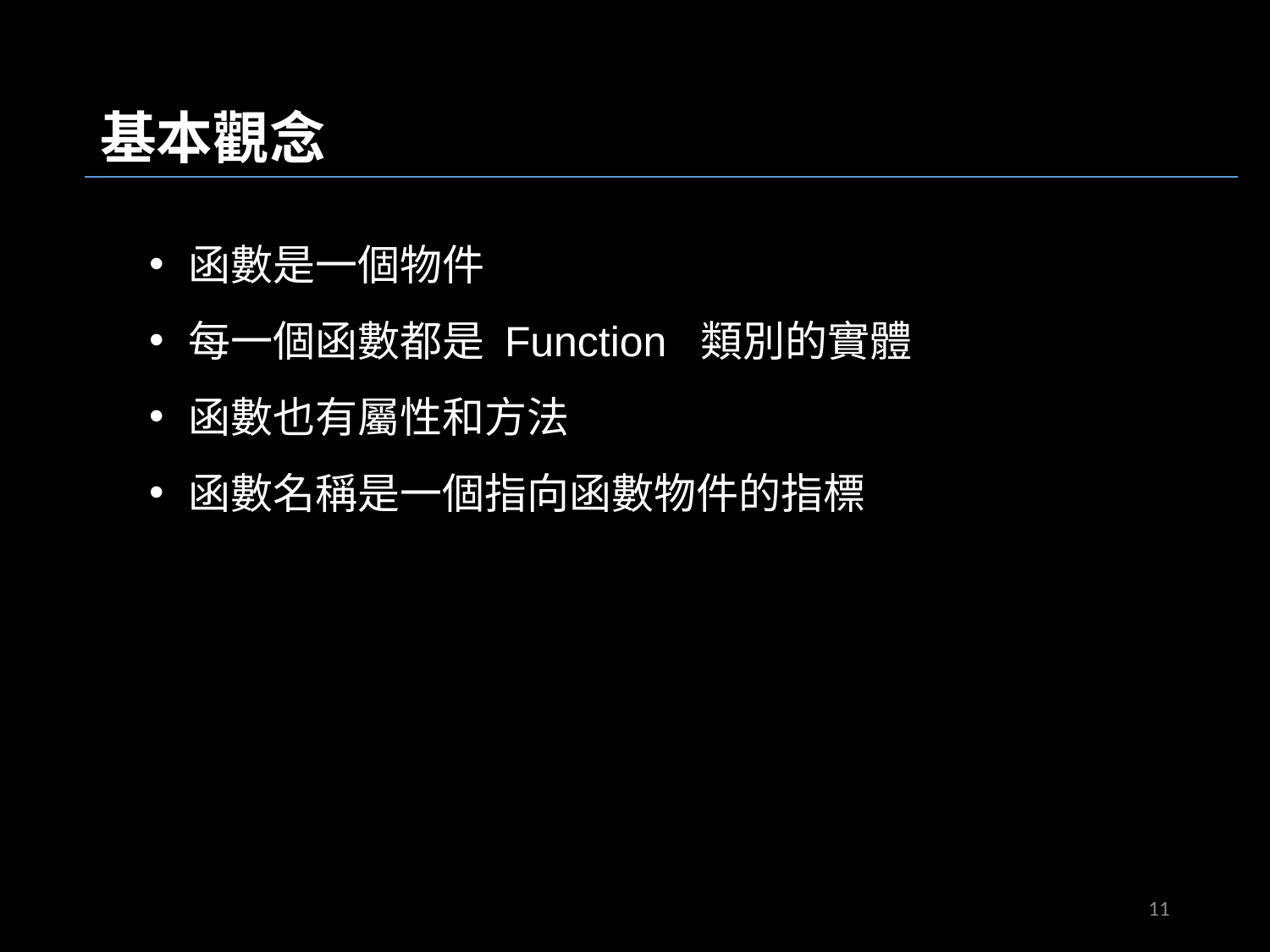

基本觀念
函數是一個物件
每一個函數都是 Function  類別的實體
函數也有屬性和方法
函數名稱是一個指向函數物件的指標

JavaScriptObjects02.js

11